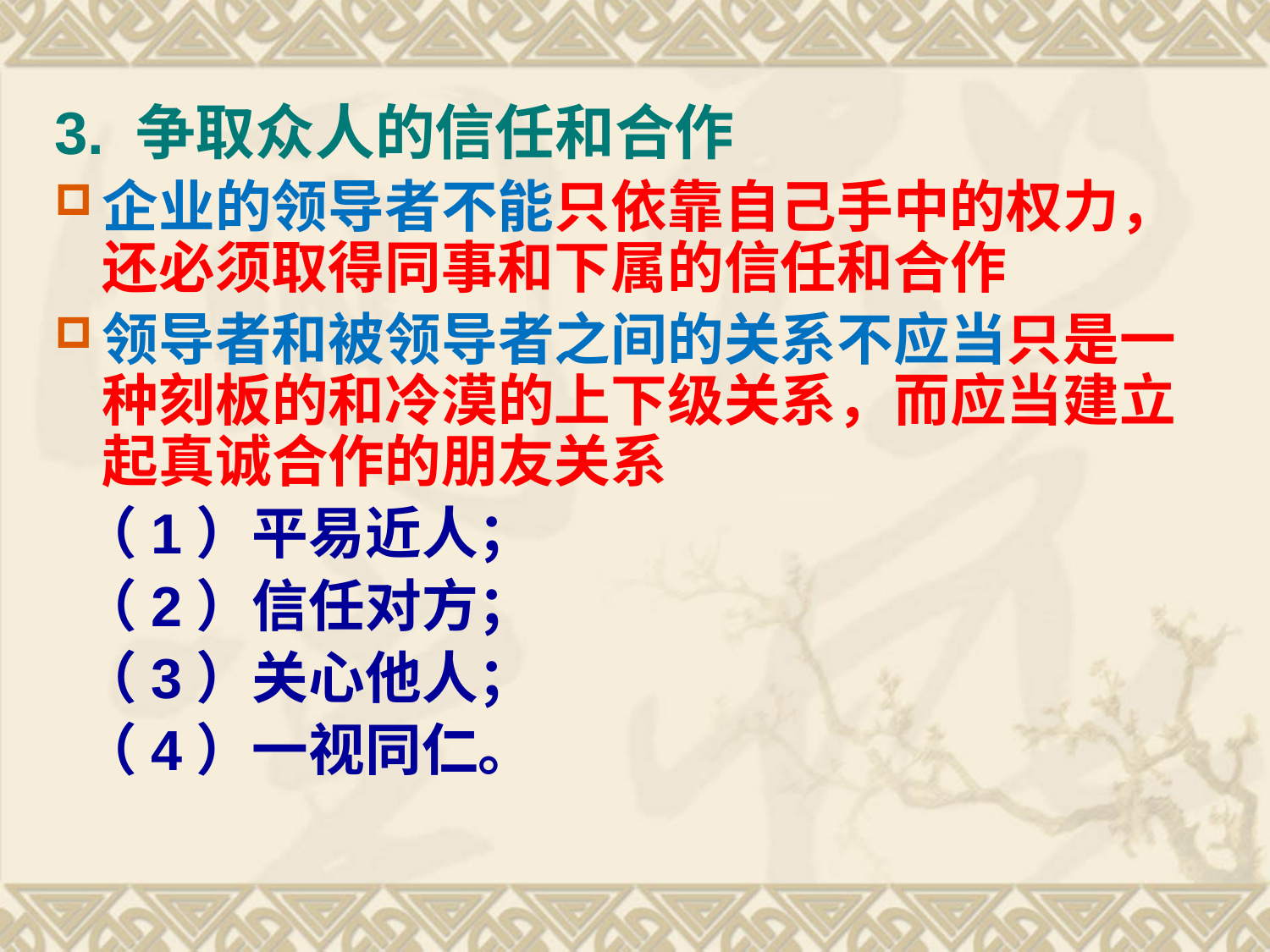

#
3. 争取众人的信任和合作
企业的领导者不能只依靠自己手中的权力，还必须取得同事和下属的信任和合作
领导者和被领导者之间的关系不应当只是一种刻板的和冷漠的上下级关系，而应当建立起真诚合作的朋友关系
 （1）平易近人；
 （2）信任对方；
 （3）关心他人；
 （4）一视同仁。